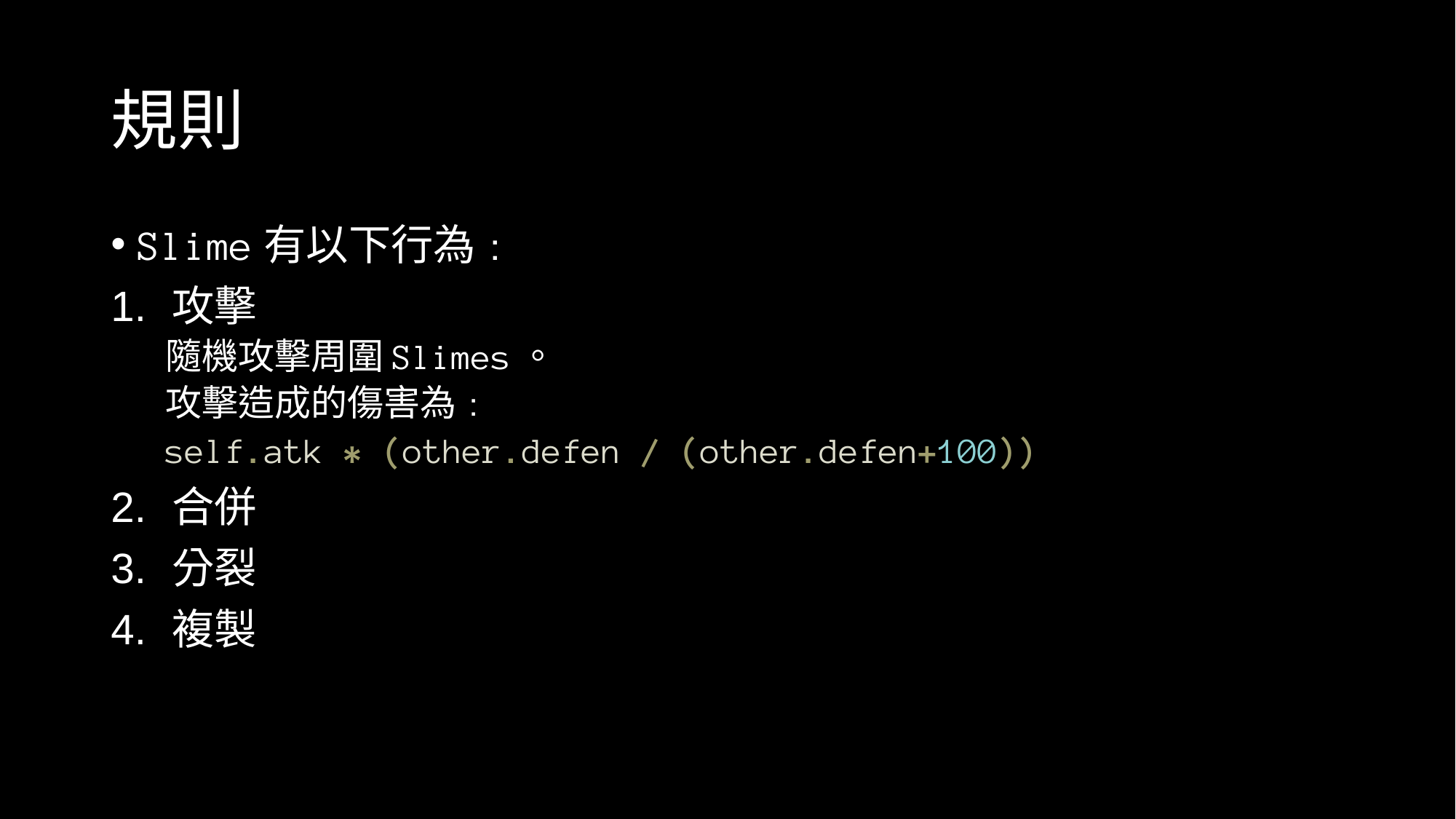

# 規則
Slime有以下行為:
攻擊
隨機攻擊周圍Slimes。
攻擊造成的傷害為:
self.atk * (other.defen / (other.defen+100))
合併
分裂
複製